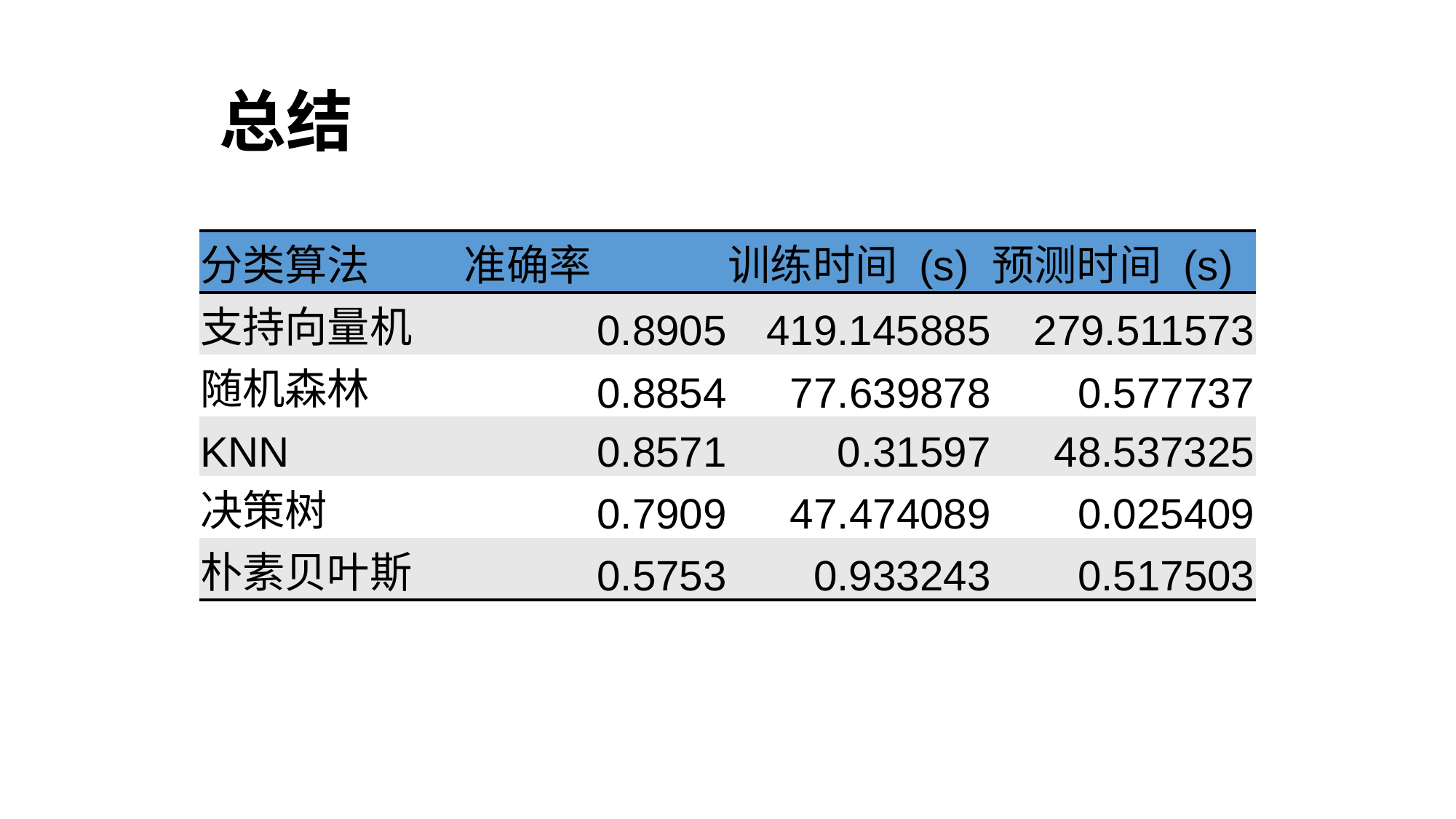

总结
| 分类算法 | 准确率 | 训练时间 (s) | 预测时间 (s) |
| --- | --- | --- | --- |
| 支持向量机 | 0.8905 | 419.145885 | 279.511573 |
| 随机森林 | 0.8854 | 77.639878 | 0.577737 |
| KNN | 0.8571 | 0.31597 | 48.537325 |
| 决策树 | 0.7909 | 47.474089 | 0.025409 |
| 朴素贝叶斯 | 0.5753 | 0.933243 | 0.517503 |